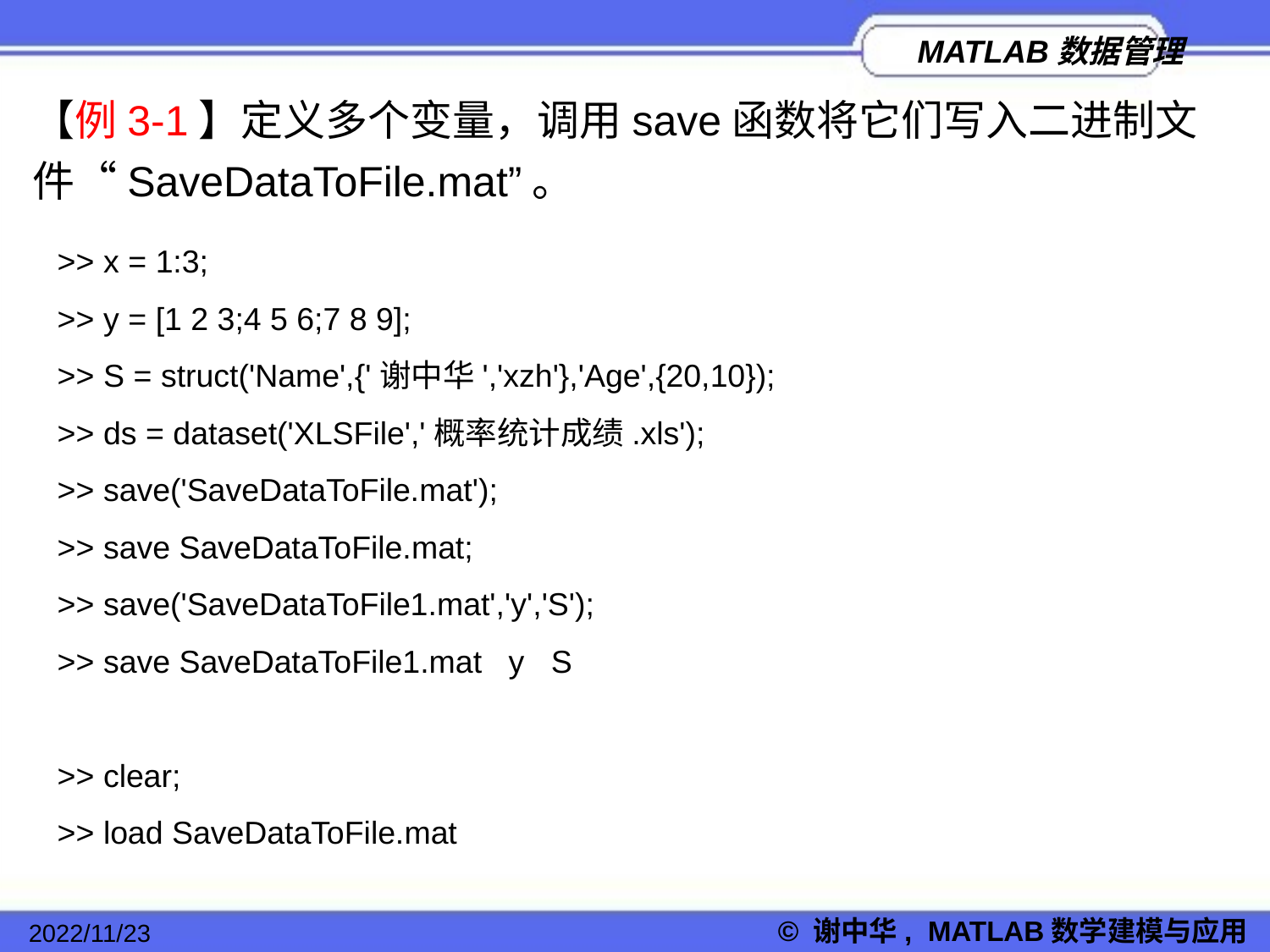

【例3-1】定义多个变量，调用save函数将它们写入二进制文件“SaveDataToFile.mat”。
>> x = 1:3;
>> y = [1 2 3;4 5 6;7 8 9];
>> S = struct('Name',{'谢中华','xzh'},'Age',{20,10});
>> ds = dataset('XLSFile','概率统计成绩.xls');
>> save('SaveDataToFile.mat');
>> save SaveDataToFile.mat;
>> save('SaveDataToFile1.mat','y','S');
>> save SaveDataToFile1.mat   y   S

>> clear;
>> load SaveDataToFile.mat
© 谢中华,  MATLAB数学建模与应用